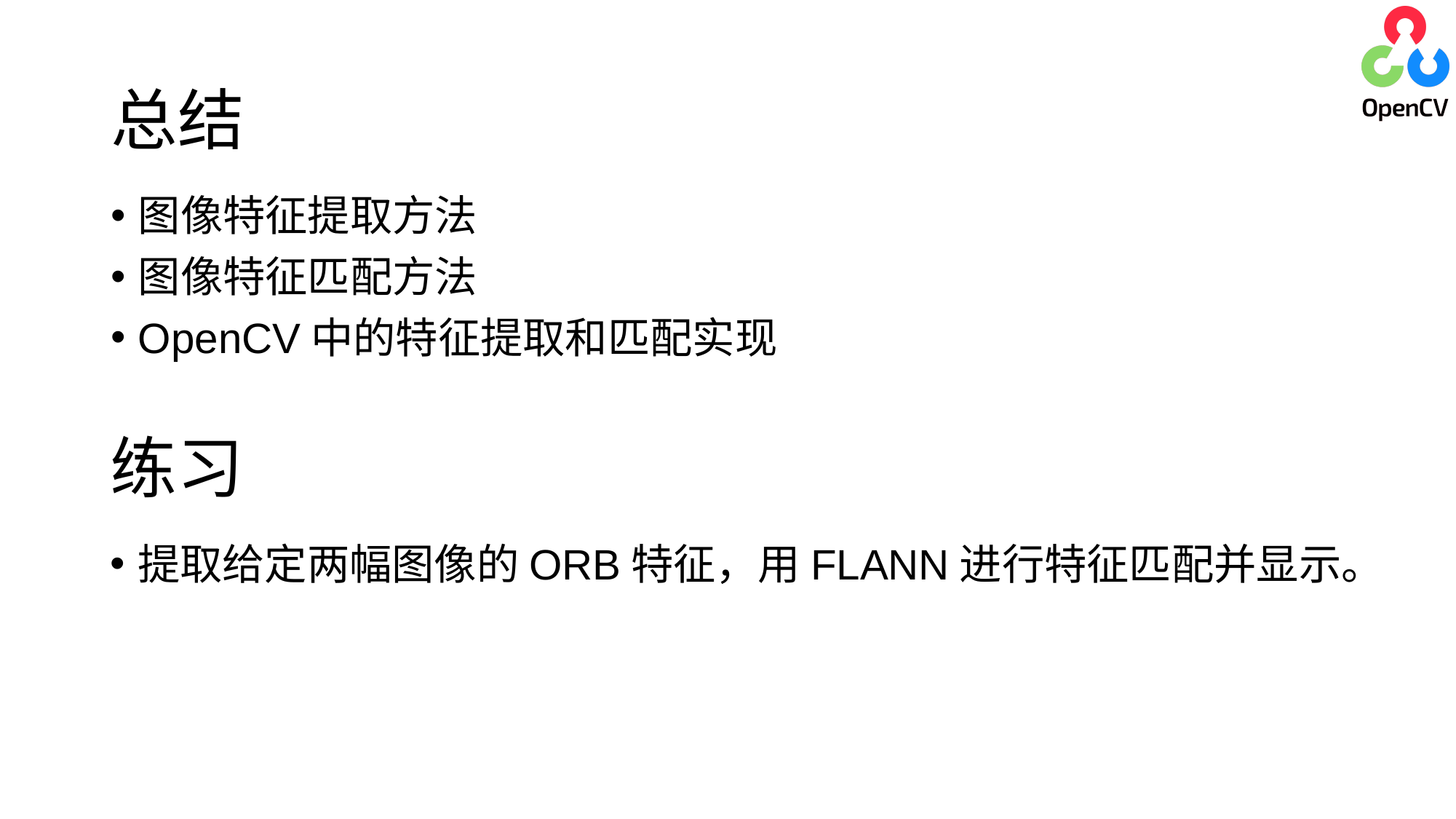

# 总结
图像特征提取方法
图像特征匹配方法
OpenCV中的特征提取和匹配实现
练习
提取给定两幅图像的ORB特征，用FLANN进行特征匹配并显示。